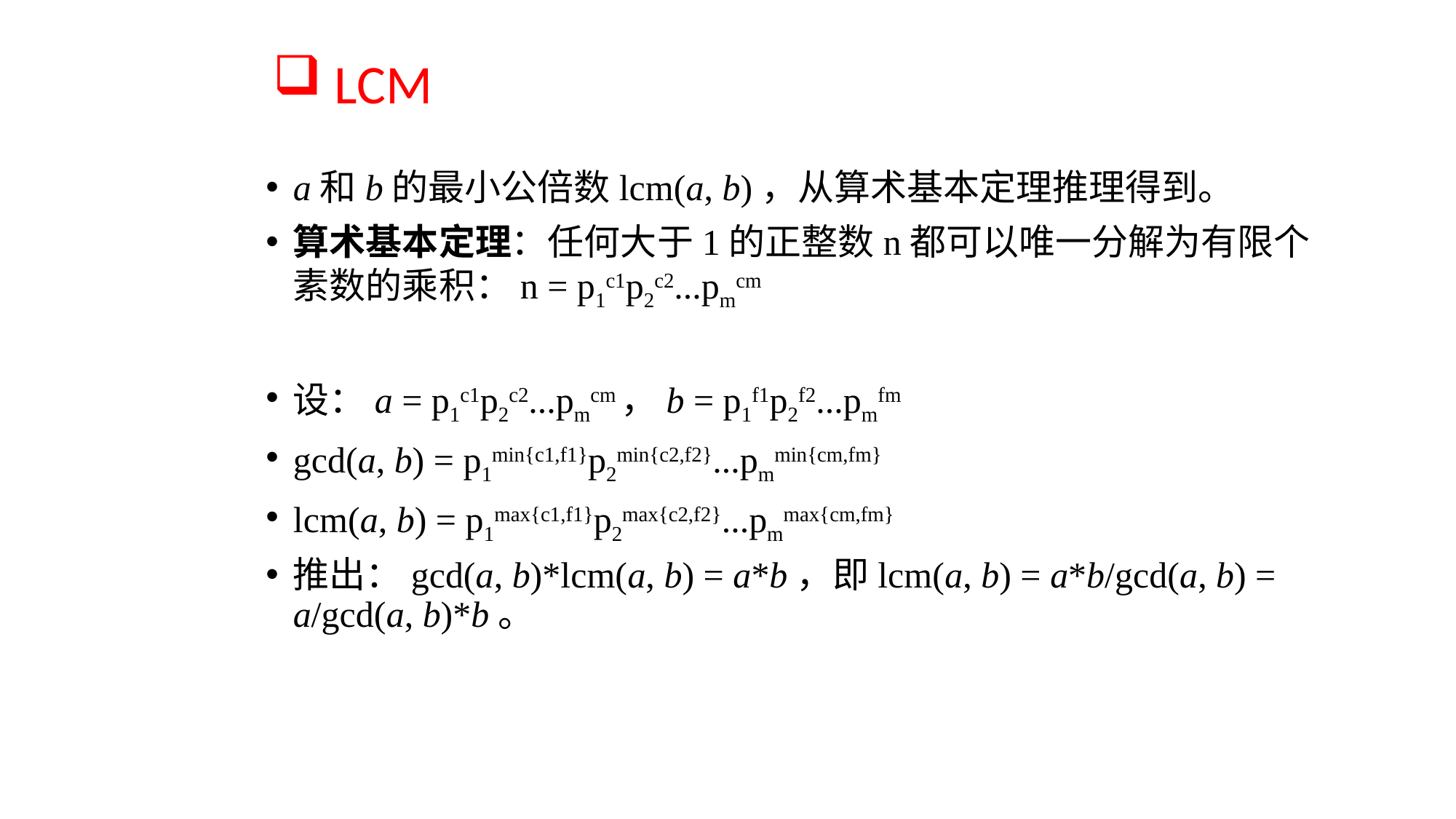

# LCM
a和b的最小公倍数lcm(a, b)，从算术基本定理推理得到。
算术基本定理：任何大于1的正整数n都可以唯一分解为有限个素数的乘积：n = p1c1p2c2...pmcm

设：a = p1c1p2c2...pmcm，b = p1f1p2f2...pmfm
gcd(a, b) = p1min{c1,f1}p2min{c2,f2}...pmmin{cm,fm}
lcm(a, b) = p1max{c1,f1}p2max{c2,f2}...pmmax{cm,fm}
推出：gcd(a, b)*lcm(a, b) = a*b，即lcm(a, b) = a*b/gcd(a, b) = a/gcd(a, b)*b。